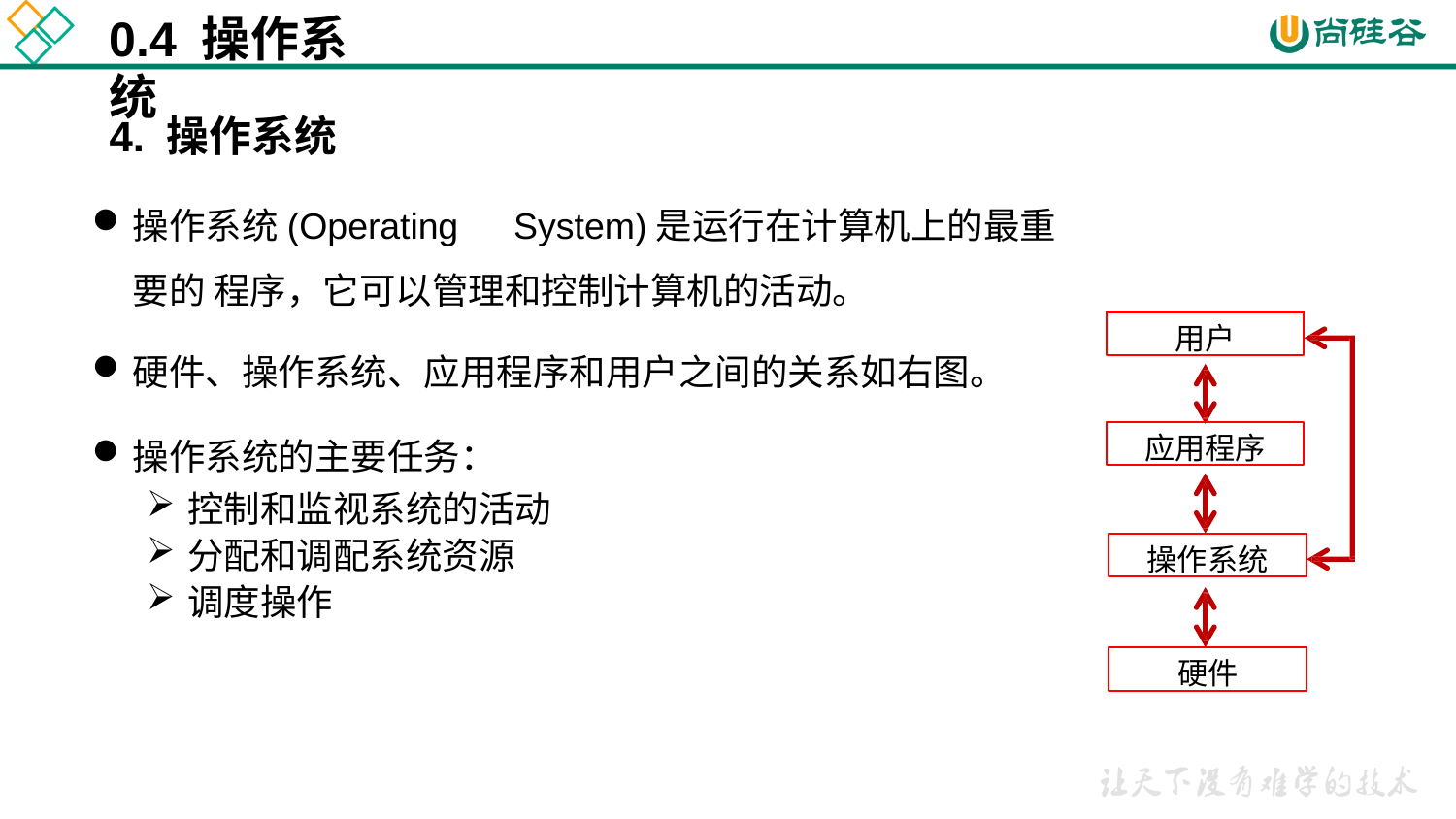

# 0.4 操作系统
4. 操作系统
操作系统(Operating	System)是运行在计算机上的最重要的 程序，它可以管理和控制计算机的活动。
用户

硬件、操作系统、应用程序和用户之间的关系如右图。

应用程序
操作系统的主要任务：
控制和监视系统的活动
分配和调配系统资源
调度操作

操作系统

硬件